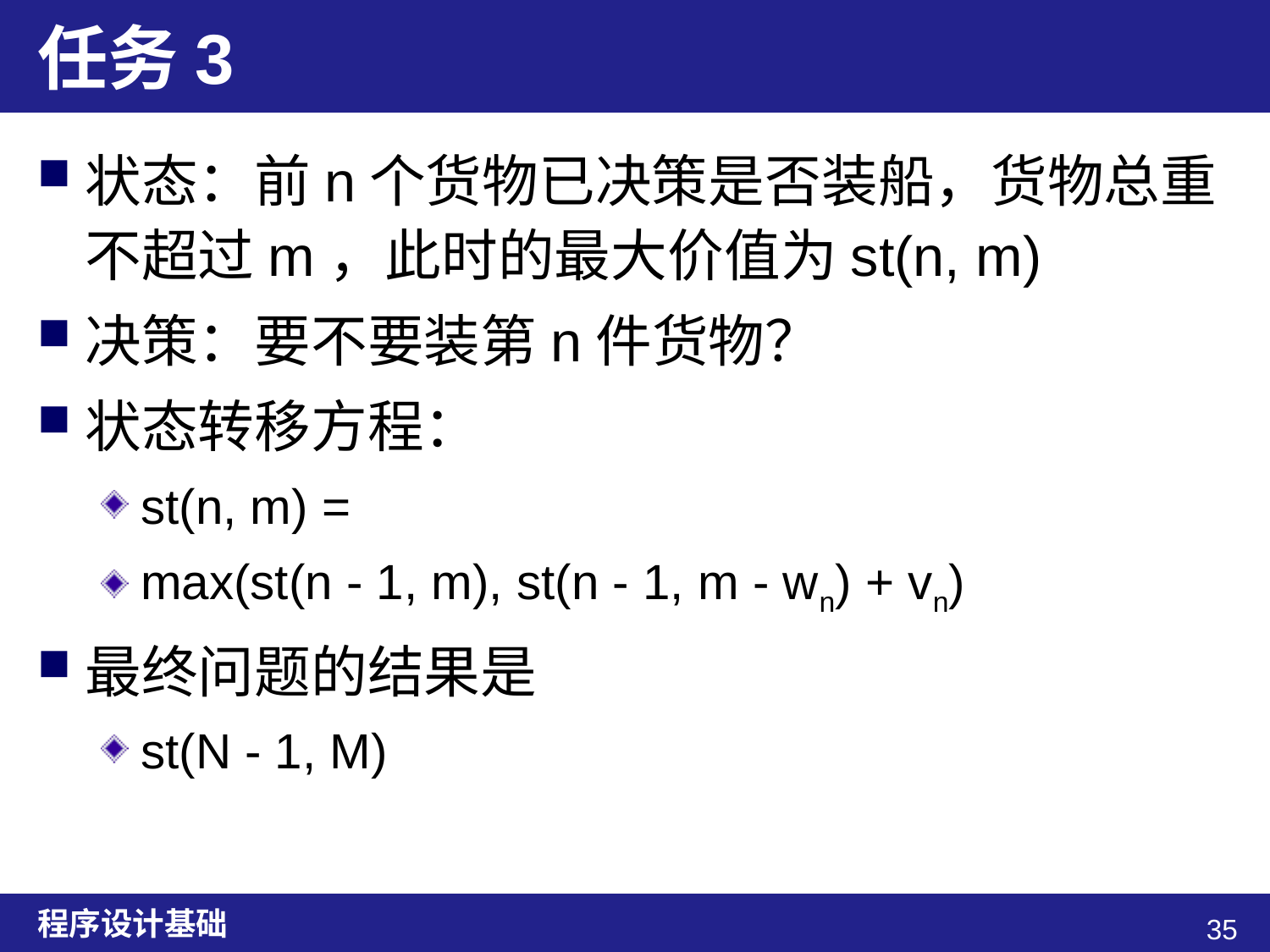

# 任务3
状态：前n个货物已决策是否装船，货物总重不超过m，此时的最大价值为st(n, m)
决策：要不要装第n件货物？
状态转移方程：
st(n, m) =
max(st(n - 1, m), st(n - 1, m - wn) + vn)
最终问题的结果是
st(N - 1, M)